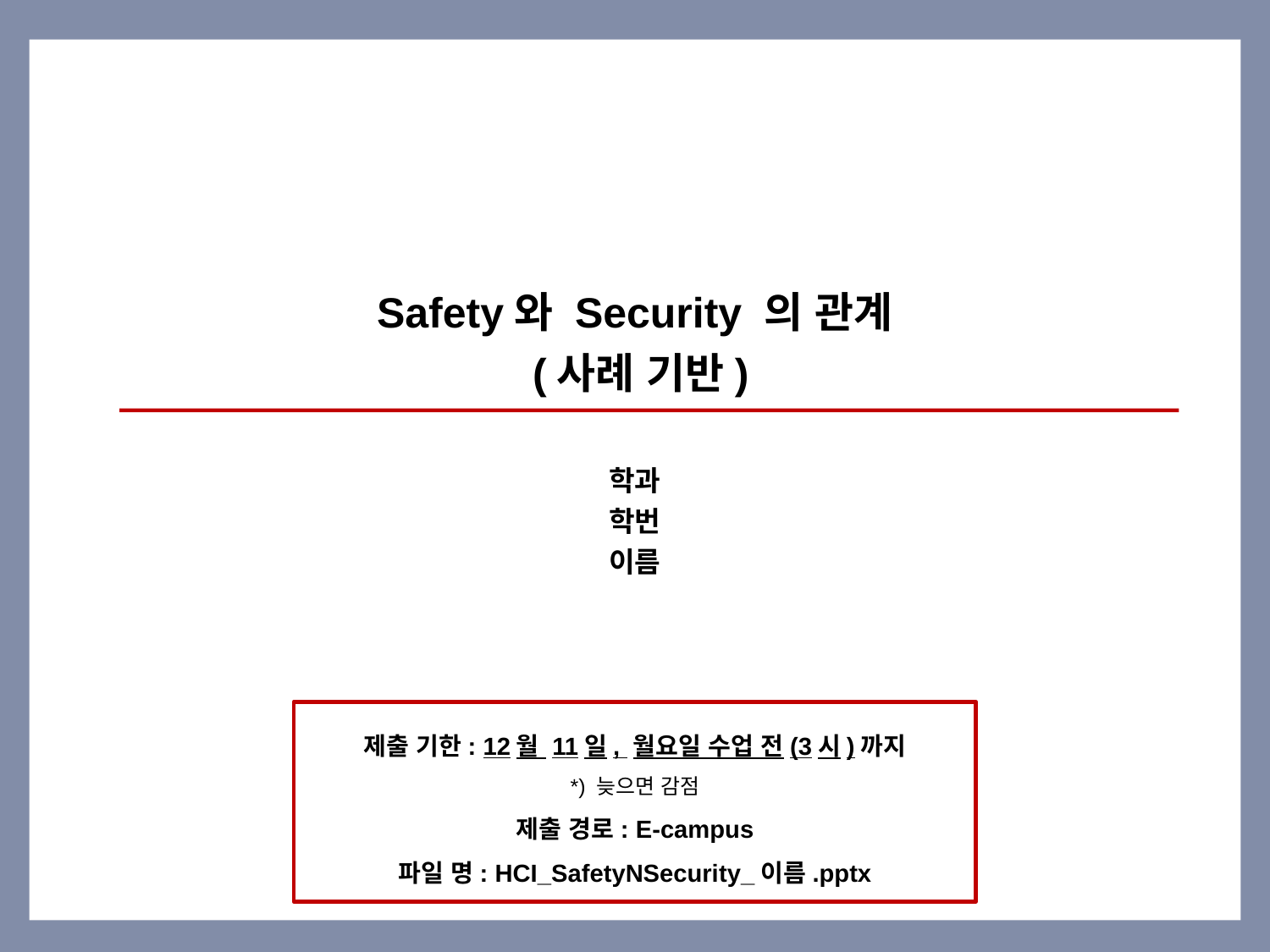

# Safety와 Security 의 관계 (사례 기반)
학과
학번
이름
제출 기한: 12월 11일, 월요일 수업 전(3시)까지
*) 늦으면 감점
제출 경로: E-campus
파일 명: HCI_SafetyNSecurity_이름.pptx